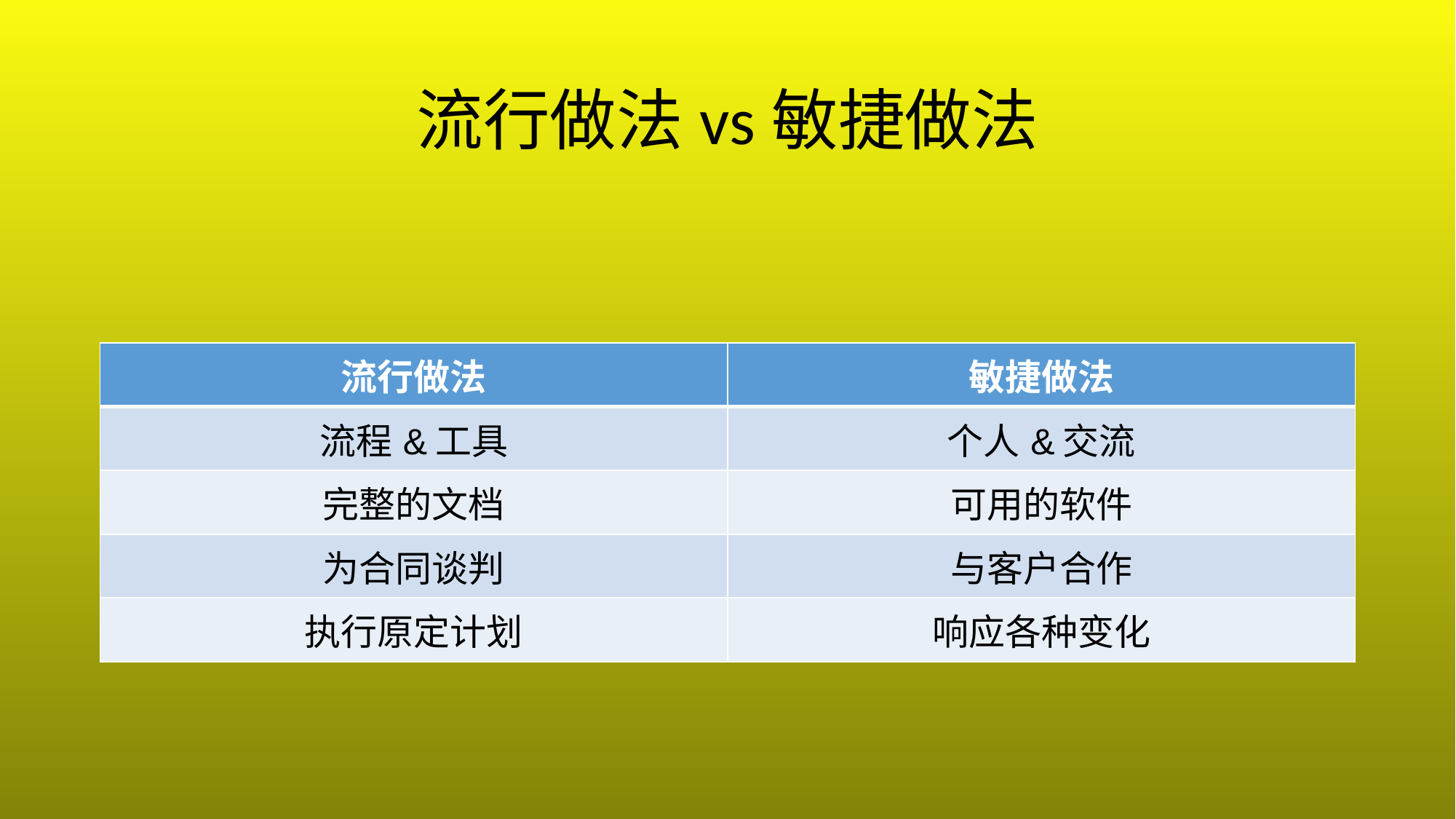

# 流行做法vs敏捷做法
| 流行做法 | 敏捷做法 |
| --- | --- |
| 流程&工具 | 个人&交流 |
| 完整的文档 | 可用的软件 |
| 为合同谈判 | 与客户合作 |
| 执行原定计划 | 响应各种变化 |